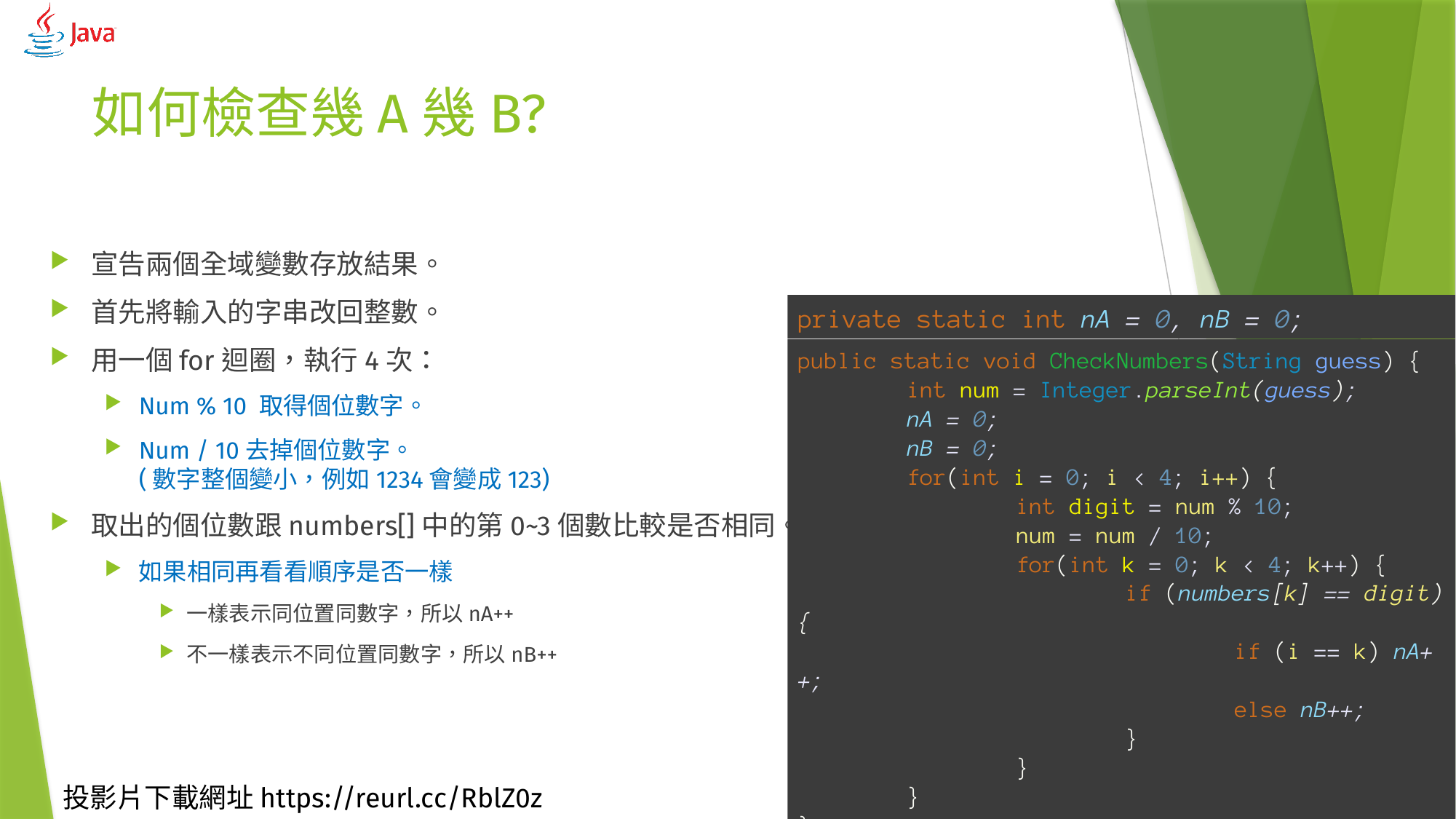

# 如何檢查幾A幾B?
宣告兩個全域變數存放結果。
首先將輸入的字串改回整數。
用一個for迴圈，執行4次：
Num % 10 取得個位數字。
Num / 10去掉個位數字。
(數字整個變小，例如1234會變成123)
取出的個位數跟numbers[]中的第0~3個數比較是否相同。
如果相同再看看順序是否一樣
一樣表示同位置同數字，所以nA++
不一樣表示不同位置同數字，所以nB++
private static int nA = 0, nB = 0;
public static void CheckNumbers(String guess) {
	int num = Integer.parseInt(guess);
	nA = 0;
	nB = 0;
	for(int i = 0; i < 4; i++) {
		int digit = num % 10;
		num = num / 10;
		for(int k = 0; k < 4; k++) {
			if (numbers[k] == digit) {
				if (i == k) nA++;
				else nB++;
			}
		}
	}
}